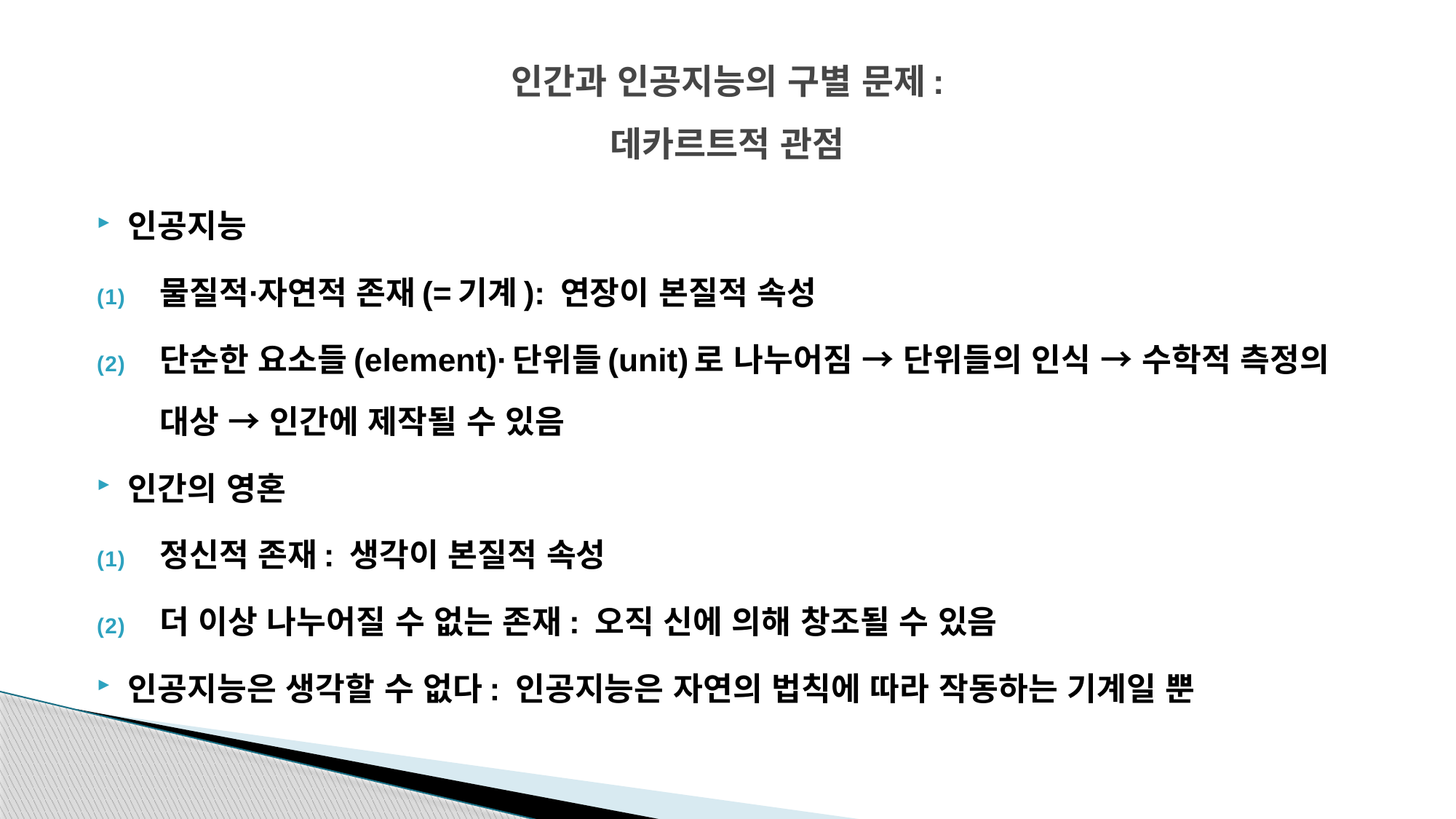

# 인간과 인공지능의 구별 문제: 데카르트적 관점
인공지능
물질적∙자연적 존재(=기계): 연장이 본질적 속성
단순한 요소들(element)∙단위들(unit)로 나누어짐 → 단위들의 인식 → 수학적 측정의 대상 → 인간에 제작될 수 있음
인간의 영혼
정신적 존재: 생각이 본질적 속성
더 이상 나누어질 수 없는 존재: 오직 신에 의해 창조될 수 있음
인공지능은 생각할 수 없다: 인공지능은 자연의 법칙에 따라 작동하는 기계일 뿐